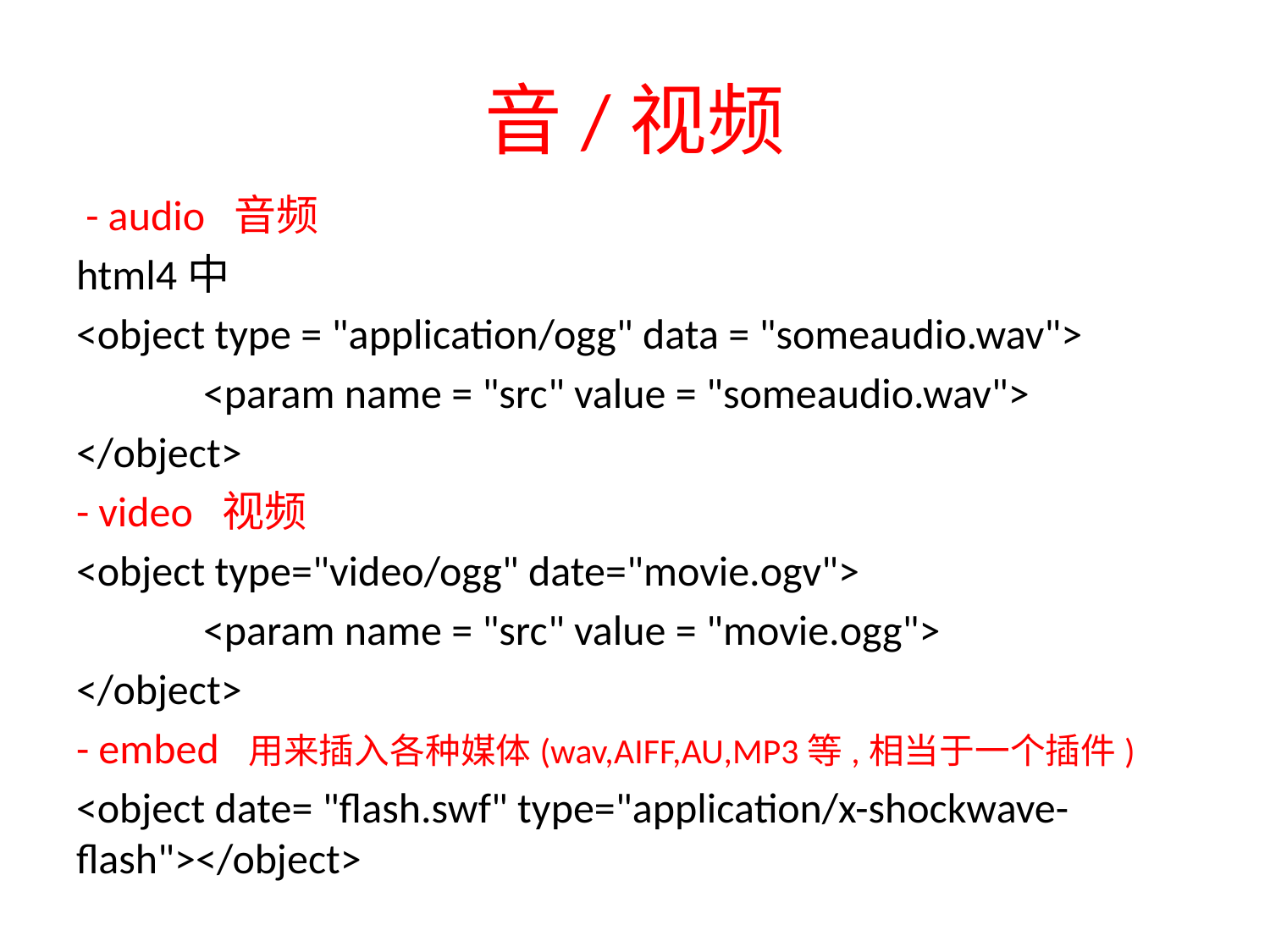

# 音/视频
 - audio  音频
html4中
<object type = "application/ogg" data = "someaudio.wav">
	<param name = "src" value = "someaudio.wav">
</object>
- video  视频
<object type="video/ogg" date="movie.ogv">
 	<param name = "src" value = "movie.ogg">
</object>
- embed  用来插入各种媒体(wav,AIFF,AU,MP3等,相当于一个插件)
<object date= "flash.swf" type="application/x-shockwave-flash"></object>